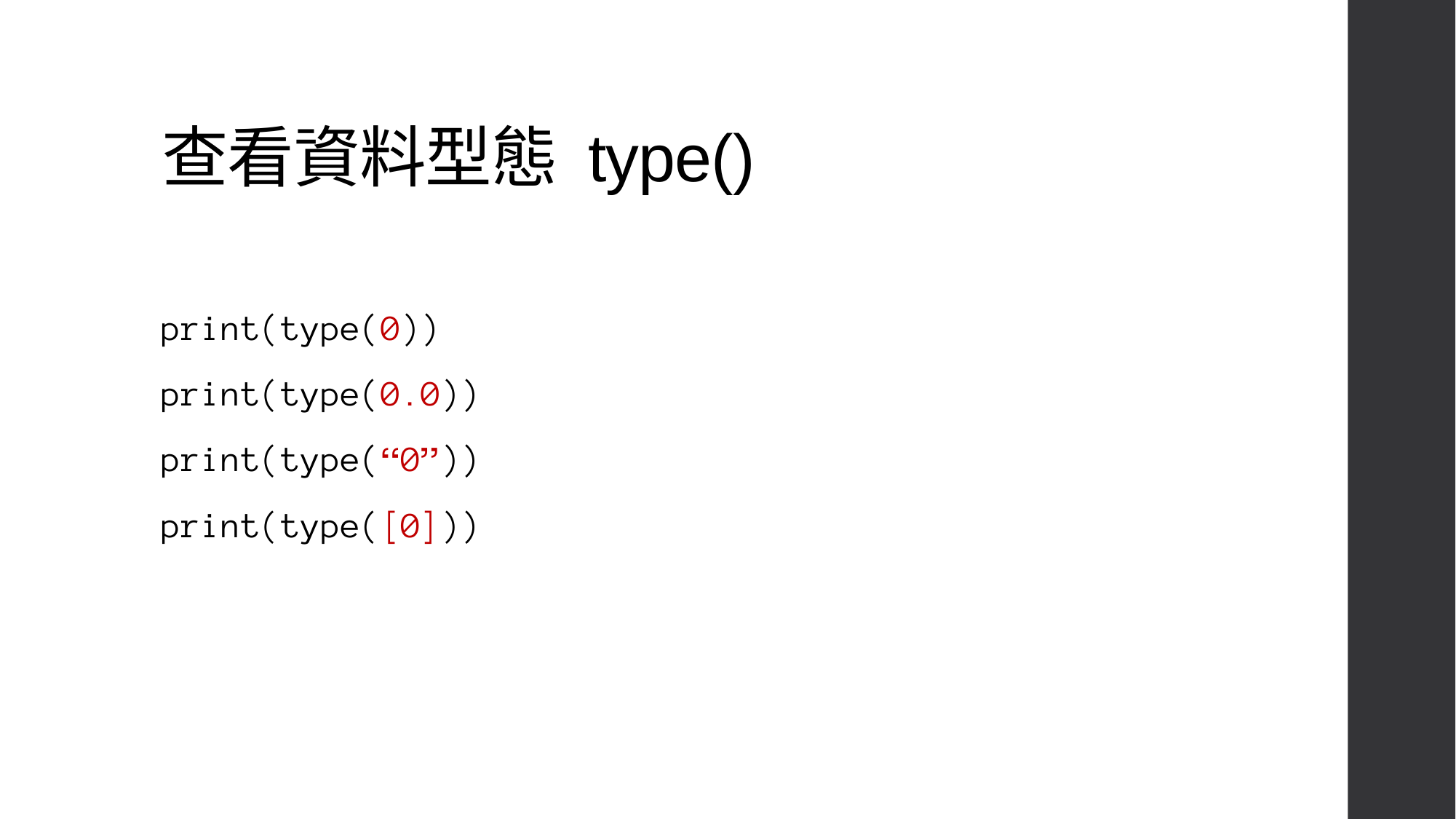

# 查看資料型態 type()
print(type(0))
print(type(0.0))
print(type(“0”))
print(type([0]))